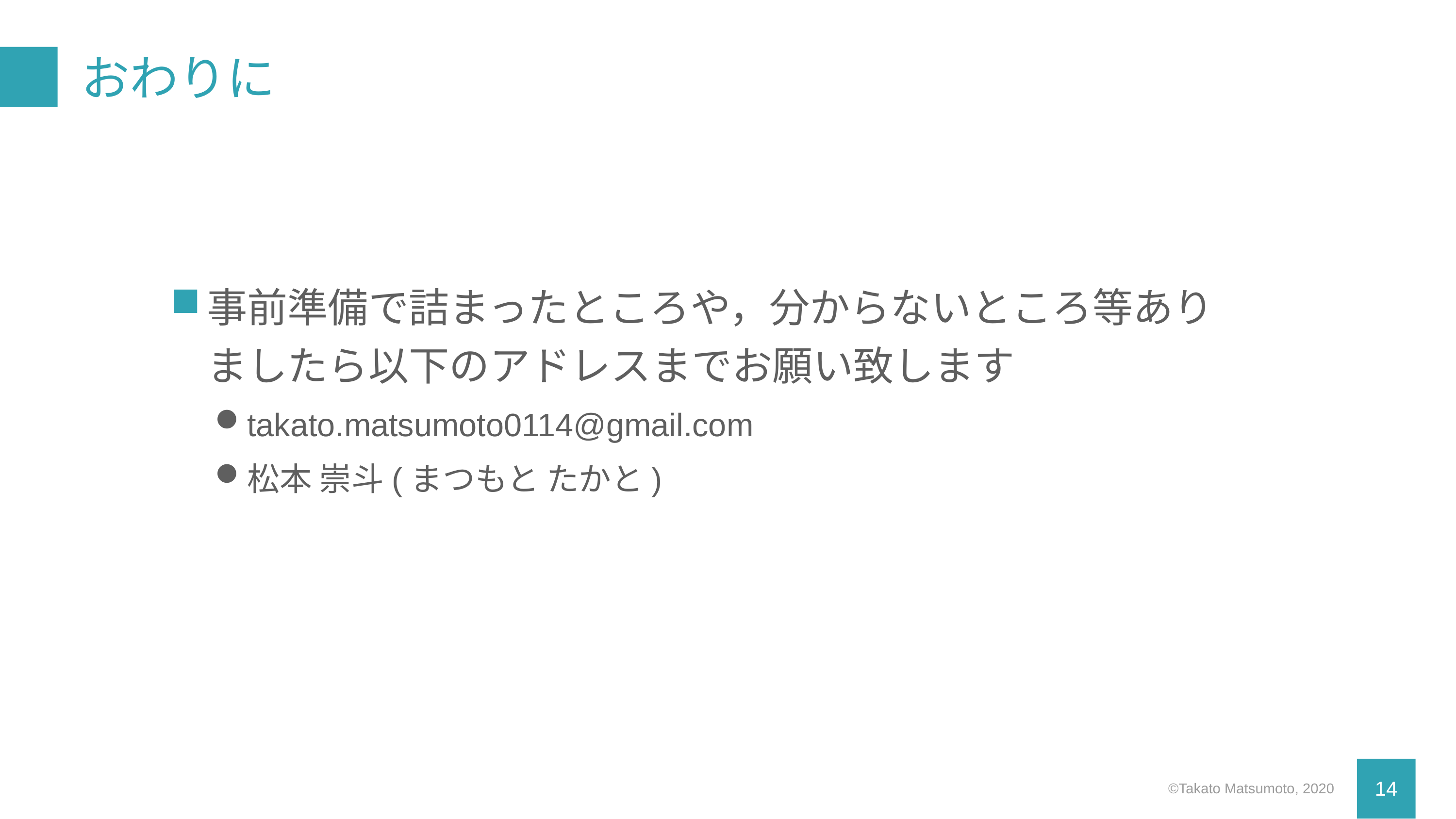

# おわりに
事前準備で詰まったところや，分からないところ等ありましたら以下のアドレスまでお願い致します
takato.matsumoto0114@gmail.com
松本 崇斗(まつもと たかと)

©︎Takato Matsumoto, 2020
14